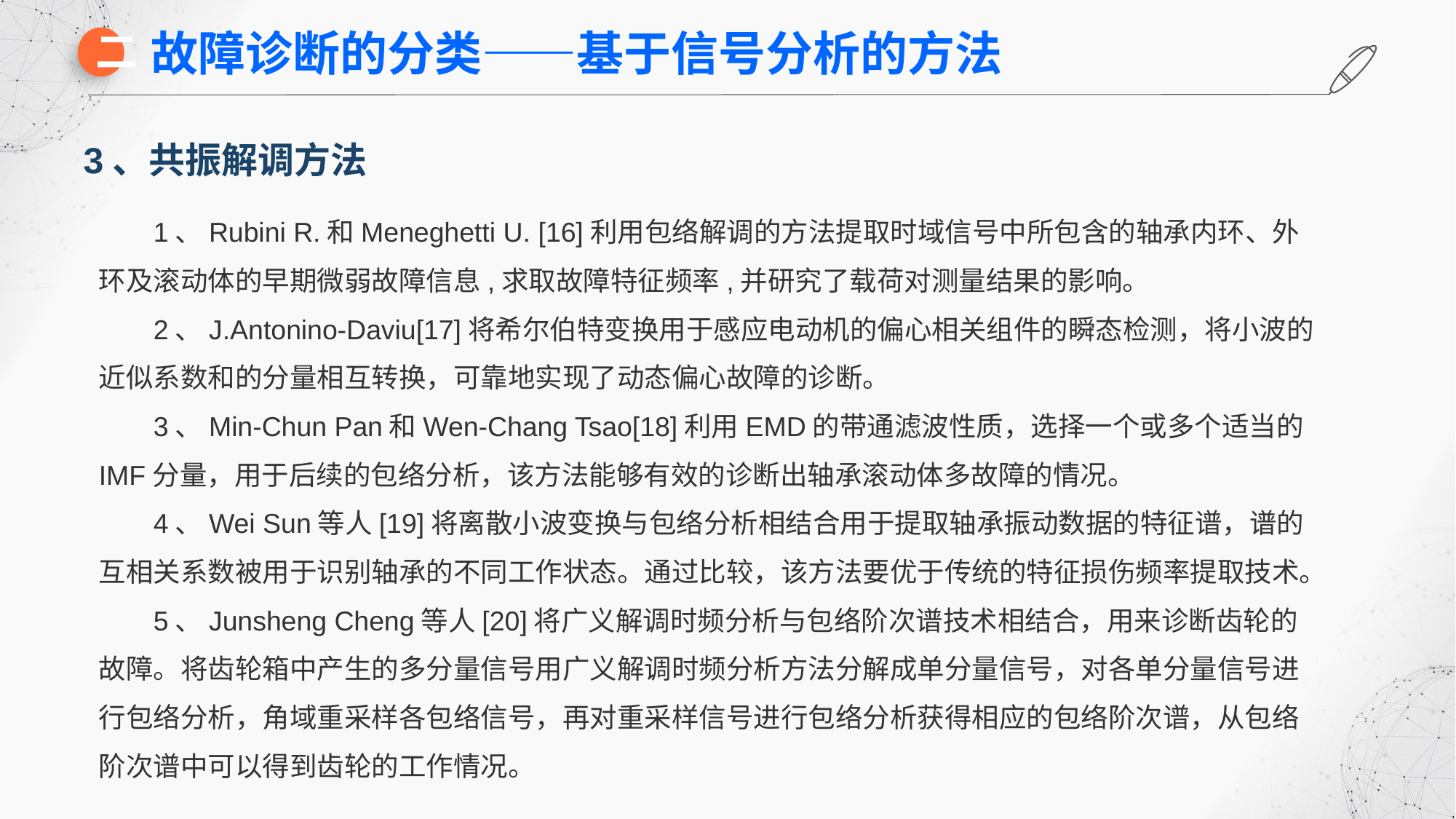

故障诊断的分类——基于信号分析的方法
二

3、共振解调方法
1、Rubini R.和Meneghetti U. [16]利用包络解调的方法提取时域信号中所包含的轴承内环、外环及滚动体的早期微弱故障信息,求取故障特征频率,并研究了载荷对测量结果的影响。
2、J.Antonino-Daviu[17]将希尔伯特变换用于感应电动机的偏心相关组件的瞬态检测，将小波的近似系数和的分量相互转换，可靠地实现了动态偏心故障的诊断。
3、Min-Chun Pan和Wen-Chang Tsao[18]利用EMD的带通滤波性质，选择一个或多个适当的IMF分量，用于后续的包络分析，该方法能够有效的诊断出轴承滚动体多故障的情况。
4、Wei Sun等人[19]将离散小波变换与包络分析相结合用于提取轴承振动数据的特征谱，谱的互相关系数被用于识别轴承的不同工作状态。通过比较，该方法要优于传统的特征损伤频率提取技术。
5、Junsheng Cheng等人[20]将广义解调时频分析与包络阶次谱技术相结合，用来诊断齿轮的故障。将齿轮箱中产生的多分量信号用广义解调时频分析方法分解成单分量信号，对各单分量信号进行包络分析，角域重采样各包络信号，再对重采样信号进行包络分析获得相应的包络阶次谱，从包络阶次谱中可以得到齿轮的工作情况。